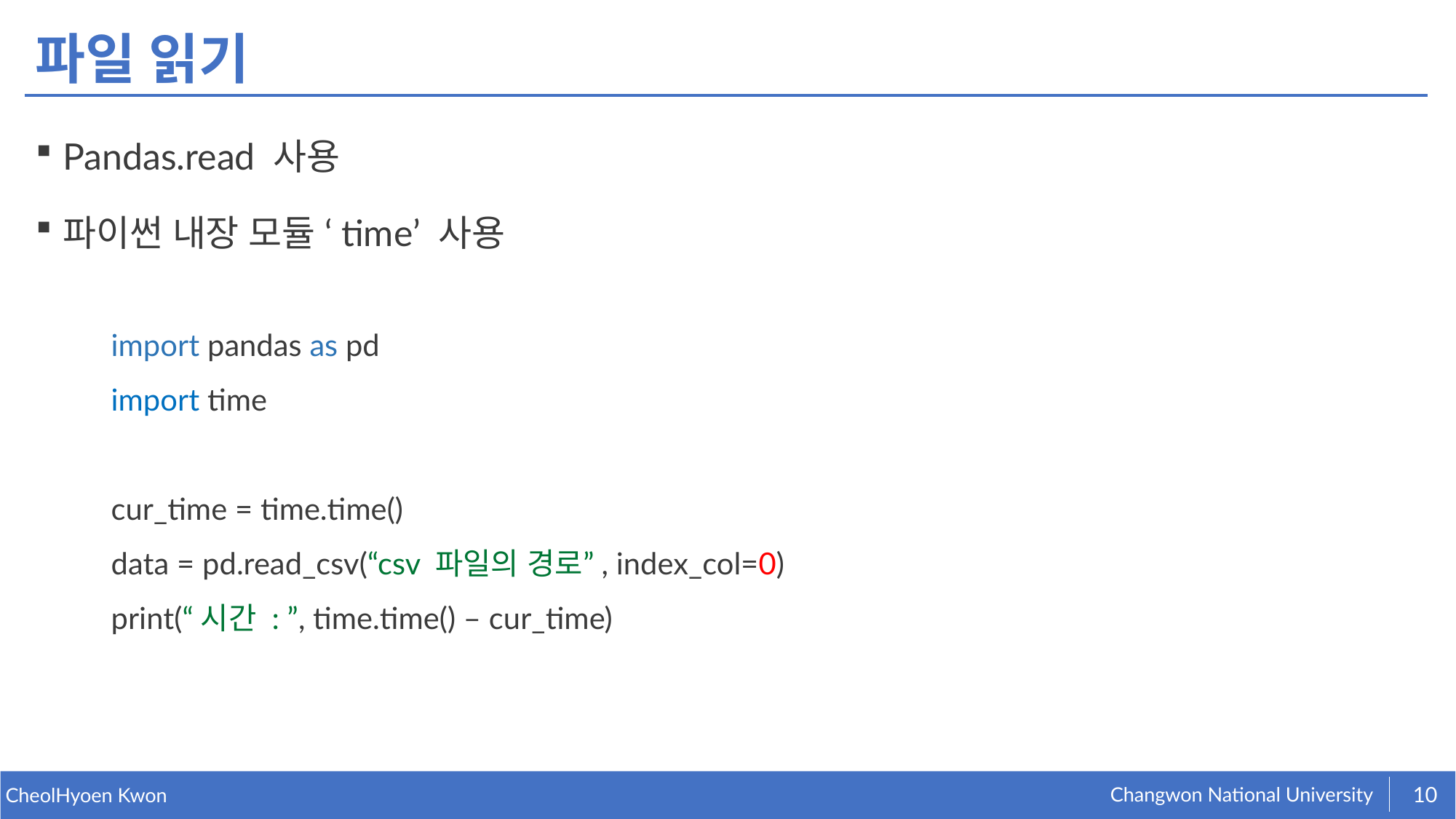

# 파일 읽기
Pandas.read 사용
파이썬 내장 모듈 ‘time’ 사용
import pandas as pd
import time

cur_time = time.time()
data = pd.read_csv(“csv 파일의 경로”, index_col=0)
print(“시간 : ”, time.time() – cur_time)
10